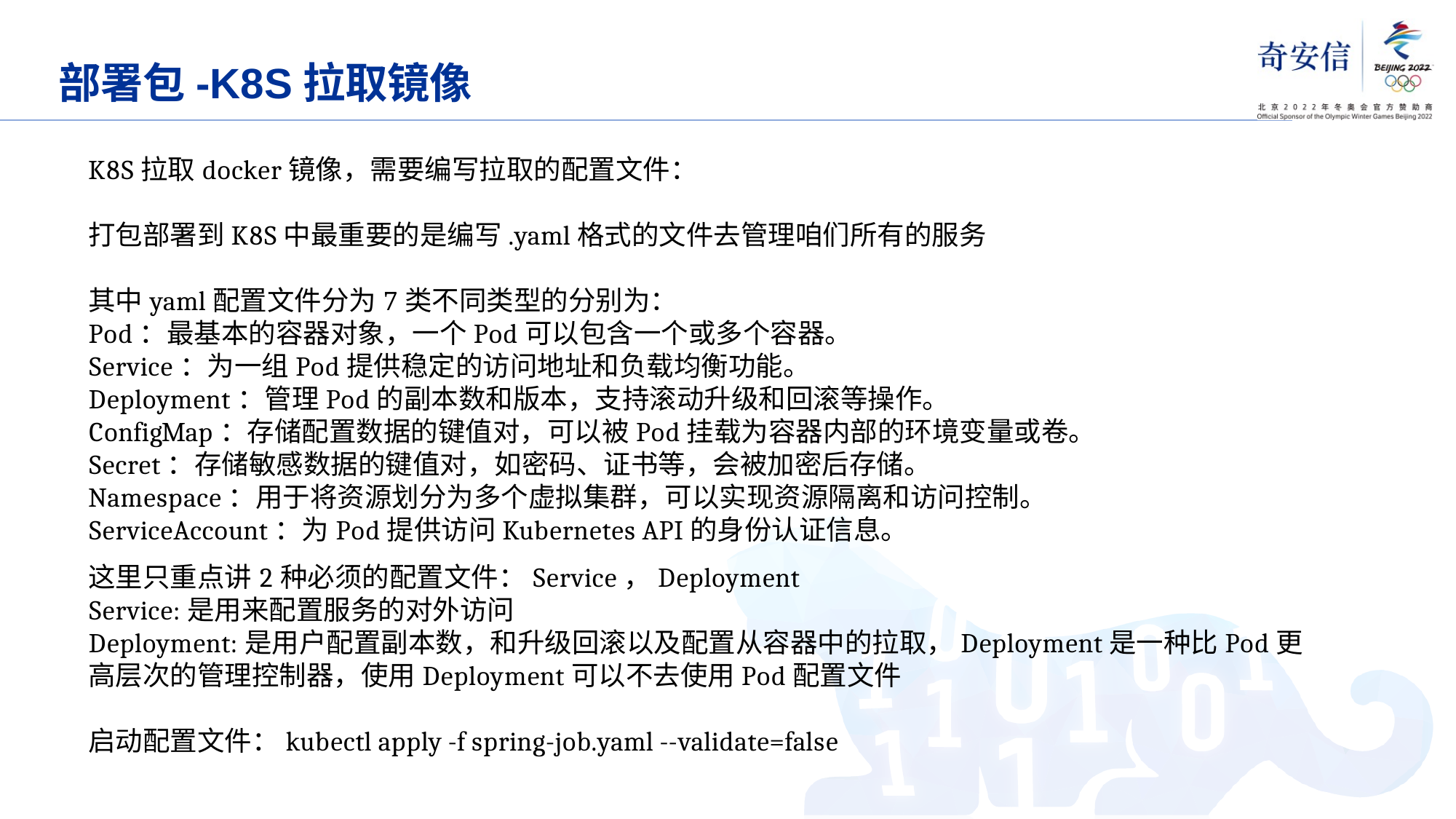

# 部署包-K8S拉取镜像
K8S拉取docker镜像，需要编写拉取的配置文件：
打包部署到K8S中最重要的是编写.yaml格式的文件去管理咱们所有的服务
其中yaml配置文件分为7类不同类型的分别为：
Pod：最基本的容器对象，一个Pod可以包含一个或多个容器。
Service：为一组Pod提供稳定的访问地址和负载均衡功能。
Deployment：管理Pod的副本数和版本，支持滚动升级和回滚等操作。
ConfigMap：存储配置数据的键值对，可以被Pod挂载为容器内部的环境变量或卷。
Secret：存储敏感数据的键值对，如密码、证书等，会被加密后存储。
Namespace：用于将资源划分为多个虚拟集群，可以实现资源隔离和访问控制。
ServiceAccount：为Pod提供访问Kubernetes API的身份认证信息。
这里只重点讲2种必须的配置文件：Service，Deployment
Service:是用来配置服务的对外访问
Deployment:是用户配置副本数，和升级回滚以及配置从容器中的拉取，Deployment是一种比Pod更高层次的管理控制器，使用Deployment可以不去使用Pod配置文件
启动配置文件：kubectl apply -f spring-job.yaml --validate=false